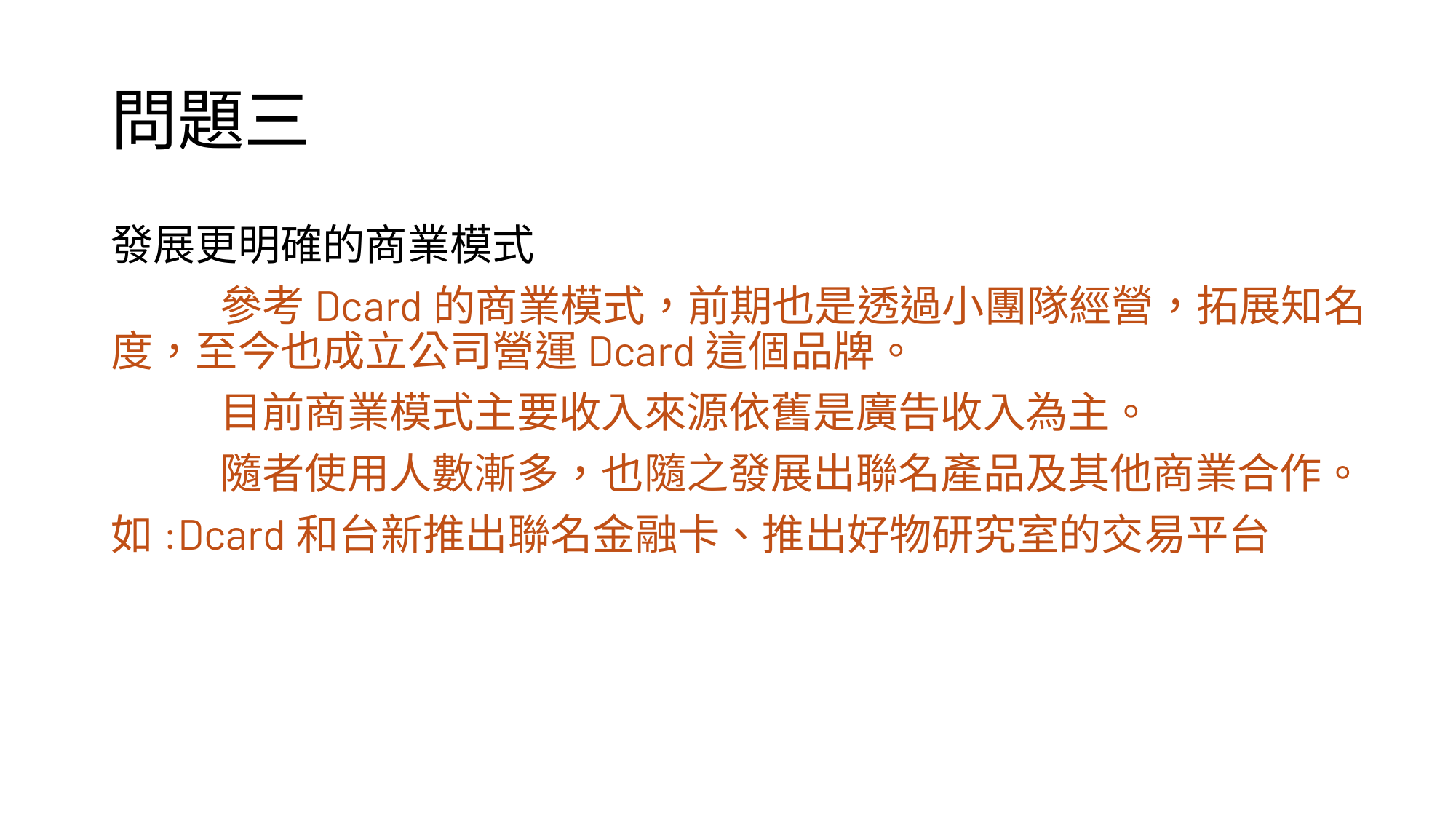

# 問題三
發展更明確的商業模式
	參考Dcard的商業模式，前期也是透過小團隊經營，拓展知名度，至今也成立公司營運Dcard這個品牌。
	目前商業模式主要收入來源依舊是廣告收入為主。
	隨者使用人數漸多，也隨之發展出聯名產品及其他商業合作。
如:Dcard和台新推出聯名金融卡、推出好物研究室的交易平台